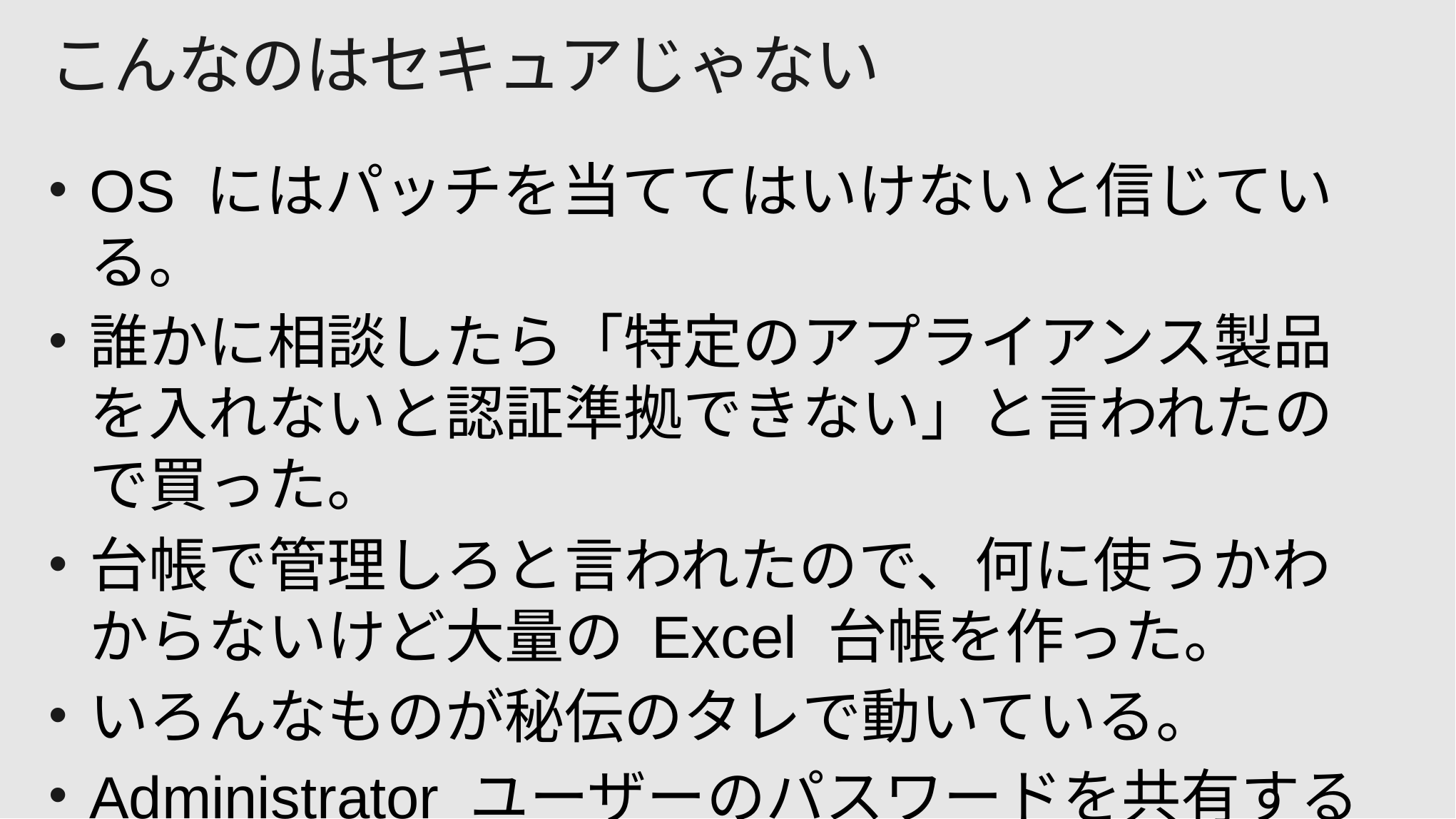

# こんなのはセキュアじゃない
OS にはパッチを当ててはいけないと信じている。
誰かに相談したら「特定のアプライアンス製品を入れないと認証準拠できない」と言われたので買った。
台帳で管理しろと言われたので、何に使うかわからないけど大量の Excel 台帳を作った。
いろんなものが秘伝のタレで動いている。
Administrator ユーザーのパスワードを共有すると便利